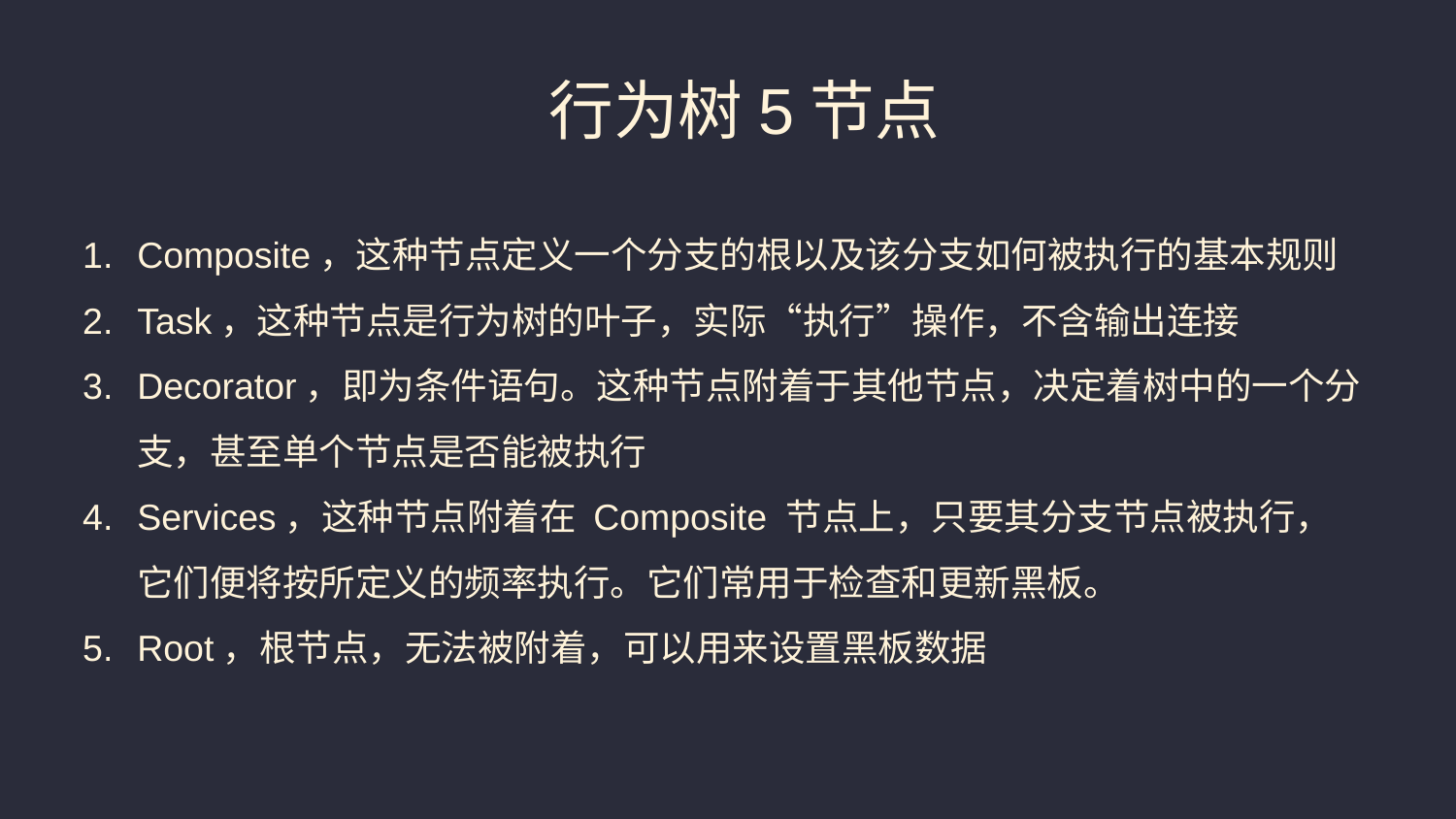

行为树5节点
Composite，这种节点定义一个分支的根以及该分支如何被执行的基本规则
Task，这种节点是行为树的叶子，实际“执行”操作，不含输出连接
Decorator，即为条件语句。这种节点附着于其他节点，决定着树中的一个分支，甚至单个节点是否能被执行
Services，这种节点附着在 Composite 节点上，只要其分支节点被执行，它们便将按所定义的频率执行。它们常用于检查和更新黑板。
Root，根节点，无法被附着，可以用来设置黑板数据